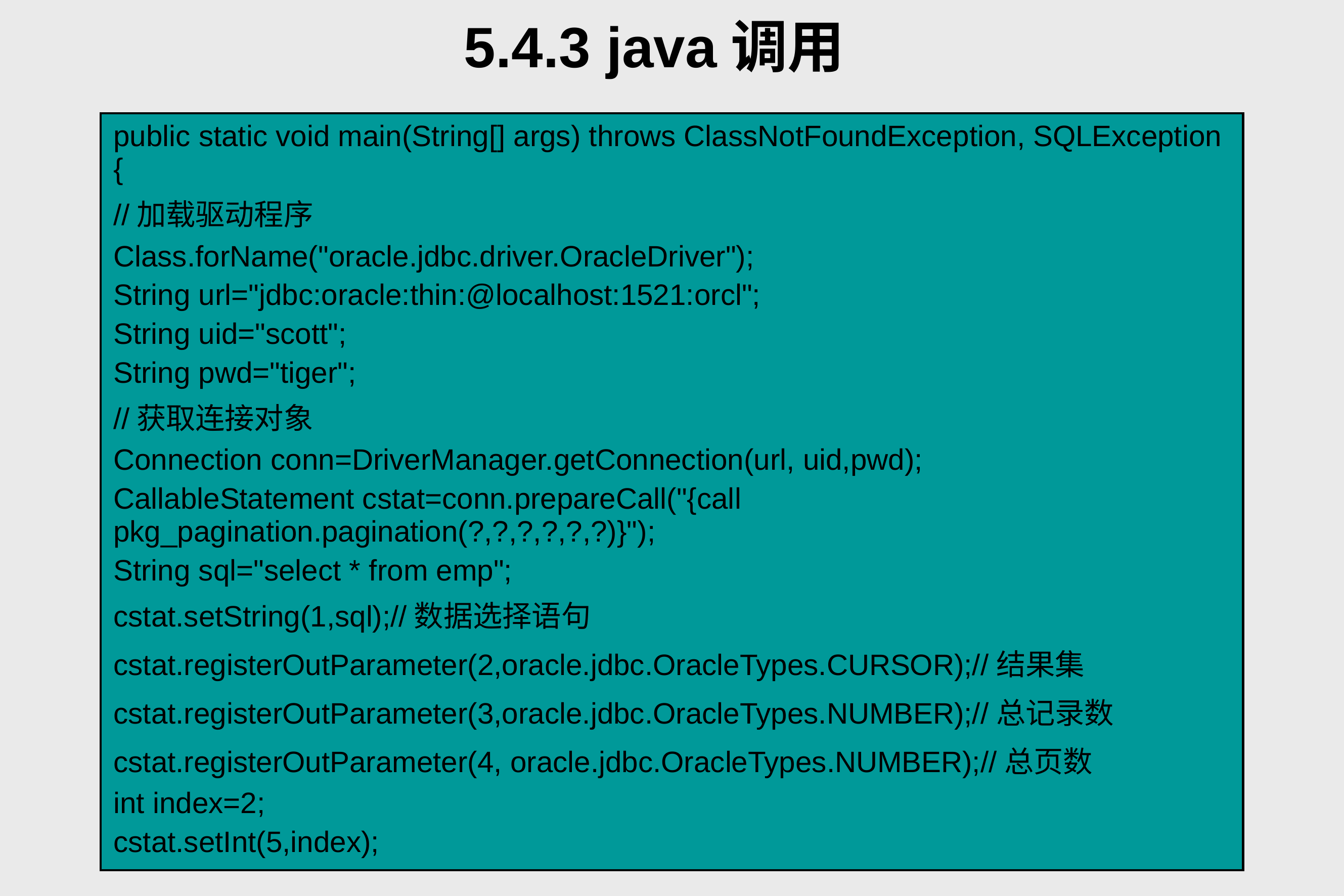

# 5.4.3 java调用
| public static void main(String[] args) throws ClassNotFoundException, SQLException { //加载驱动程序 Class.forName("oracle.jdbc.driver.OracleDriver"); String url="jdbc:oracle:thin:@localhost:1521:orcl"; String uid="scott"; String pwd="tiger"; //获取连接对象 Connection conn=DriverManager.getConnection(url, uid,pwd); CallableStatement cstat=conn.prepareCall("{call pkg\_pagination.pagination(?,?,?,?,?,?)}"); String sql="select \* from emp"; cstat.setString(1,sql);//数据选择语句 cstat.registerOutParameter(2,oracle.jdbc.OracleTypes.CURSOR);//结果集 cstat.registerOutParameter(3,oracle.jdbc.OracleTypes.NUMBER);//总记录数 cstat.registerOutParameter(4, oracle.jdbc.OracleTypes.NUMBER);//总页数 int index=2; cstat.setInt(5,index); |
| --- |